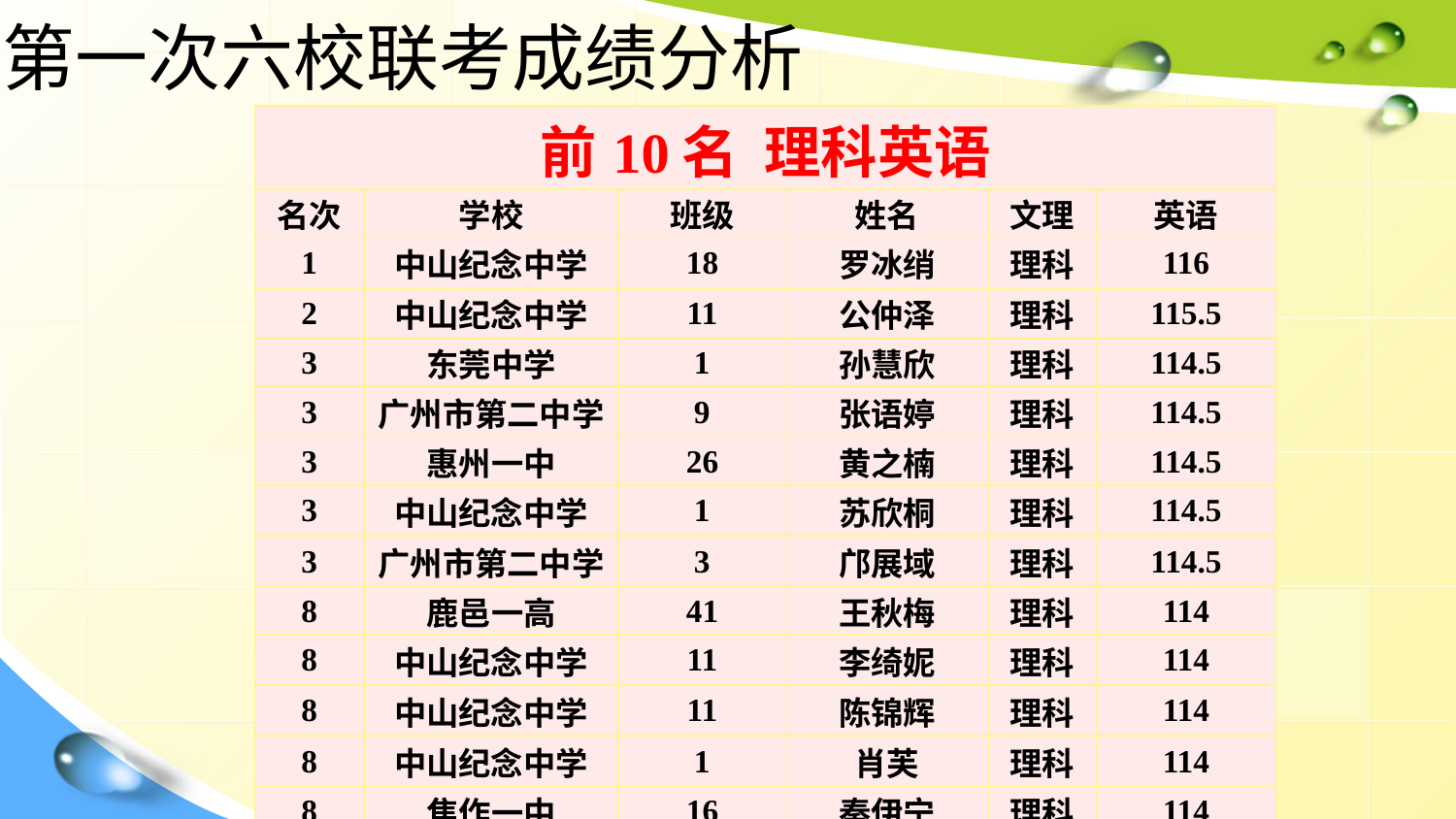

第一次六校联考成绩分析
| 前10名 理科英语 |  |  |  |  |  |
| --- | --- | --- | --- | --- | --- |
| 名次 | 学校 | 班级 | 姓名 | 文理 | 英语 |
| 1 | 中山纪念中学 | 18 | 罗冰绡 | 理科 | 116 |
| 2 | 中山纪念中学 | 11 | 公仲泽 | 理科 | 115.5 |
| 3 | 东莞中学 | 1 | 孙慧欣 | 理科 | 114.5 |
| 3 | 广州市第二中学 | 9 | 张语婷 | 理科 | 114.5 |
| 3 | 惠州一中 | 26 | 黄之楠 | 理科 | 114.5 |
| 3 | 中山纪念中学 | 1 | 苏欣桐 | 理科 | 114.5 |
| 3 | 广州市第二中学 | 3 | 邝展域 | 理科 | 114.5 |
| 8 | 鹿邑一高 | 41 | 王秋梅 | 理科 | 114 |
| 8 | 中山纪念中学 | 11 | 李绮妮 | 理科 | 114 |
| 8 | 中山纪念中学 | 11 | 陈锦辉 | 理科 | 114 |
| 8 | 中山纪念中学 | 1 | 肖芙 | 理科 | 114 |
| 8 | 焦作一中 | 16 | 秦伊宁 | 理科 | 114 |